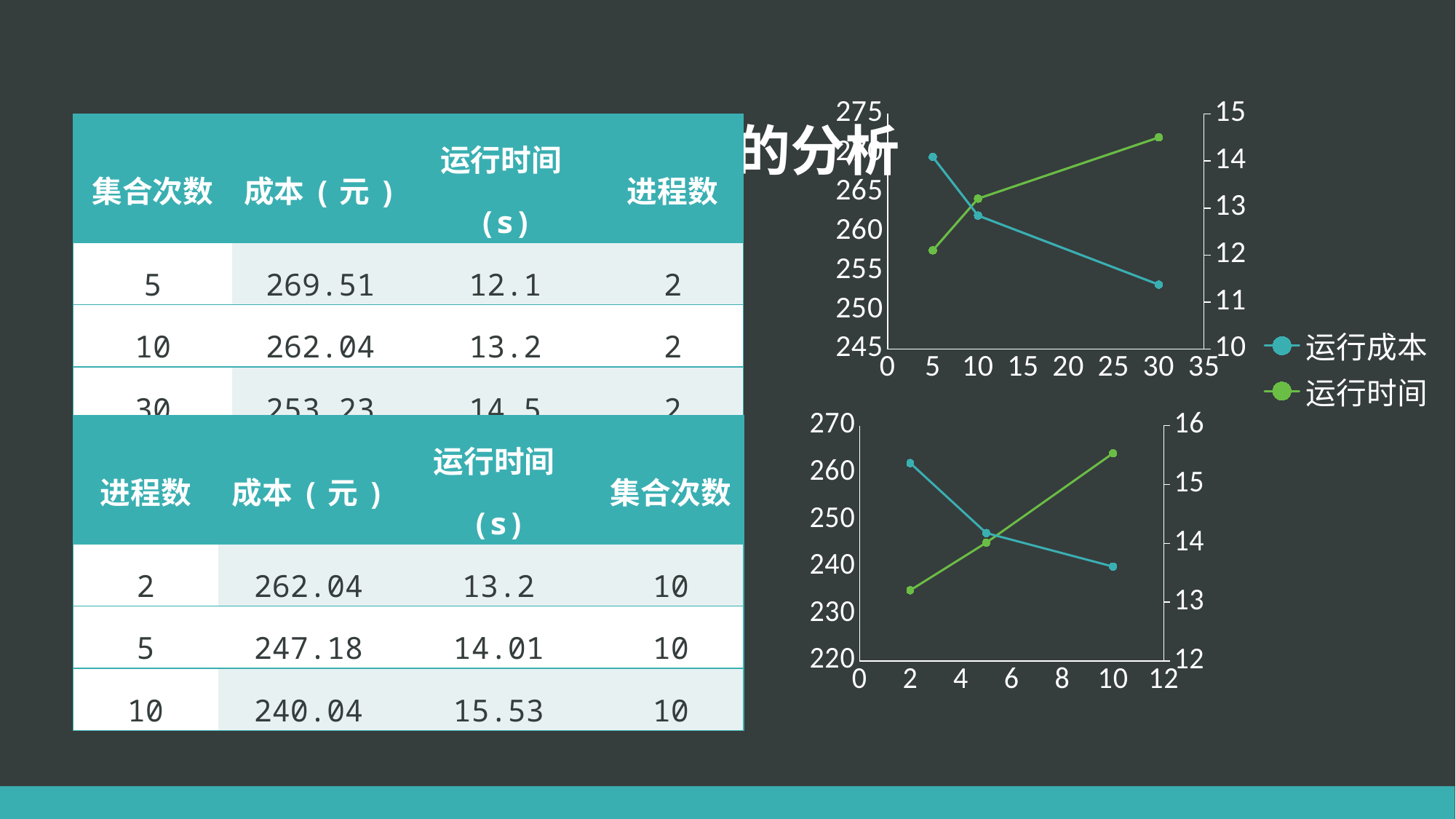

# 3. 算法参数对算例结果的分析

### Chart

| Category | 运行成本 |  |
|---|---|---|
| 集合次数 | 成本(元) | 运行时间(s) | 进程数 |
| --- | --- | --- | --- |
| 5 | 269.51 | 12.1 | 2 |
| 10 | 262.04 | 13.2 | 2 |
| 30 | 253.23 | 14.5 | 2 |

### Chart

| Category |  |  |
|---|---|---|
| 进程数 | 成本(元) | 运行时间(s) | 集合次数 |
| --- | --- | --- | --- |
| 2 | 262.04 | 13.2 | 10 |
| 5 | 247.18 | 14.01 | 10 |
| 10 | 240.04 | 15.53 | 10 |